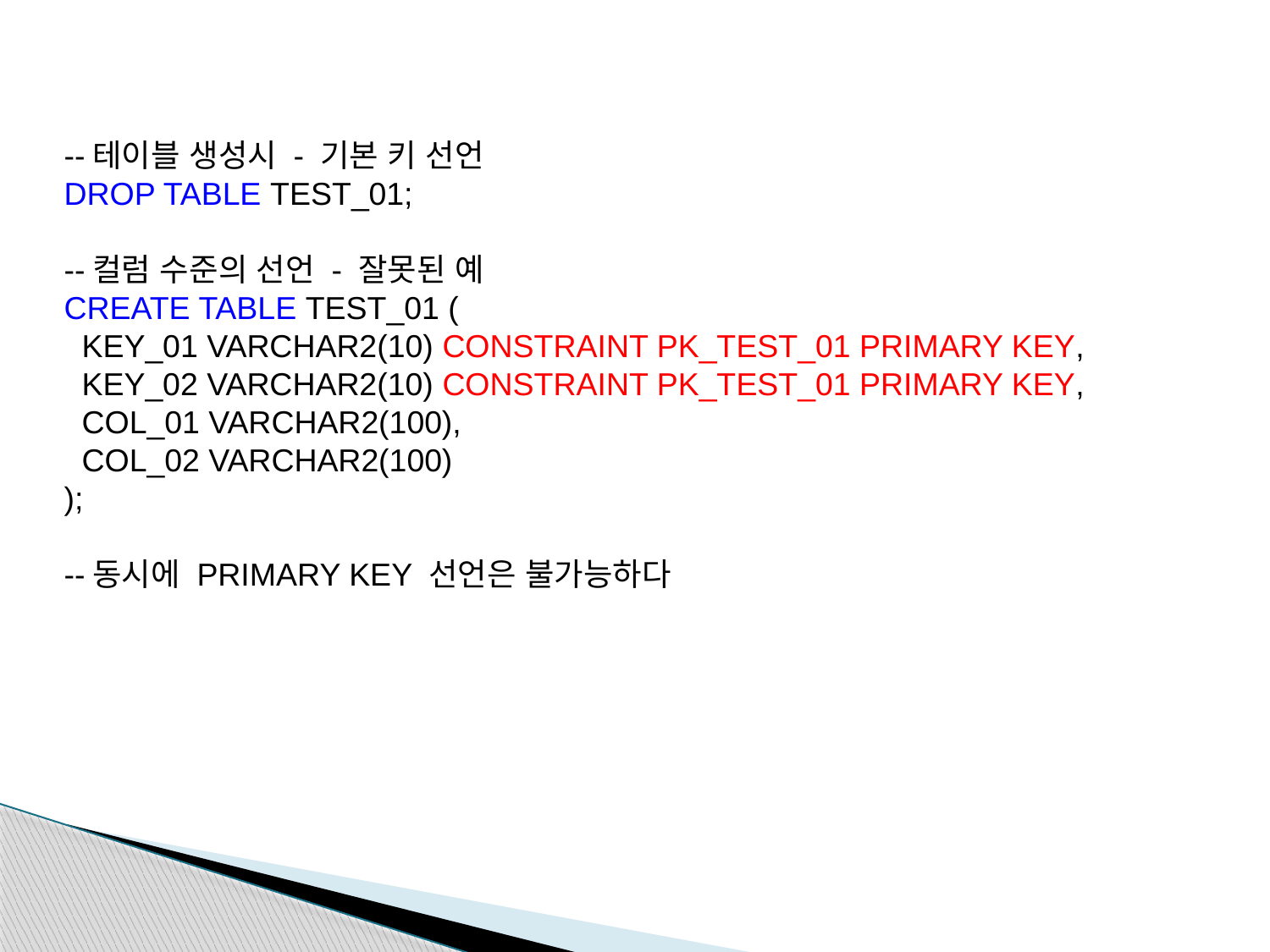

--테이블 생성시 - 기본 키 선언
DROP TABLE TEST_01;

--컬럼 수준의 선언 - 잘못된 예
CREATE TABLE TEST_01 (
  KEY_01 VARCHAR2(10) CONSTRAINT PK_TEST_01 PRIMARY KEY,
  KEY_02 VARCHAR2(10) CONSTRAINT PK_TEST_01 PRIMARY KEY,
  COL_01 VARCHAR2(100),
  COL_02 VARCHAR2(100)
);

--동시에 PRIMARY KEY 선언은 불가능하다